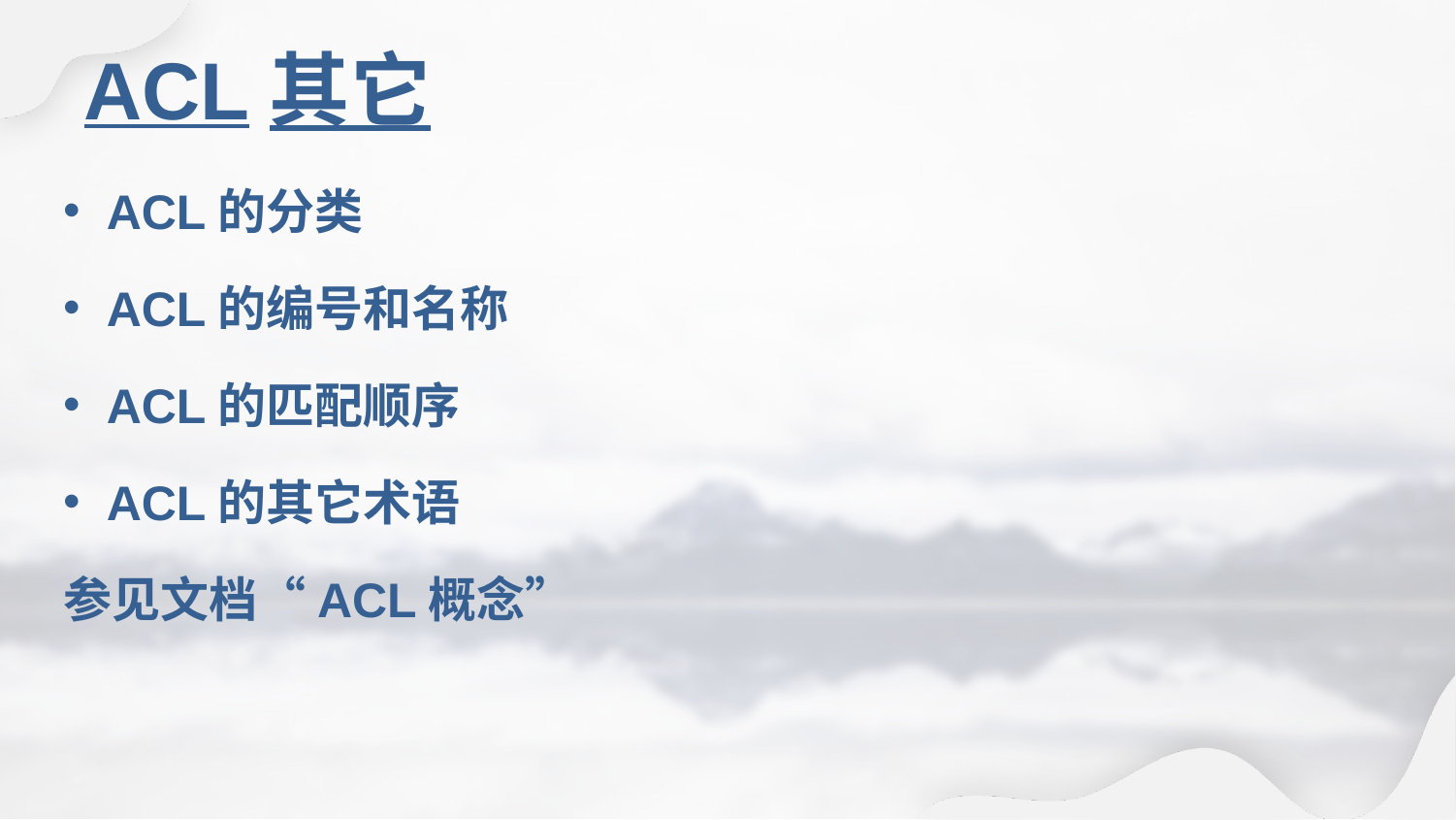

# ACL其它
ACL的分类
ACL的编号和名称
ACL的匹配顺序
ACL的其它术语
参见文档“ACL概念”